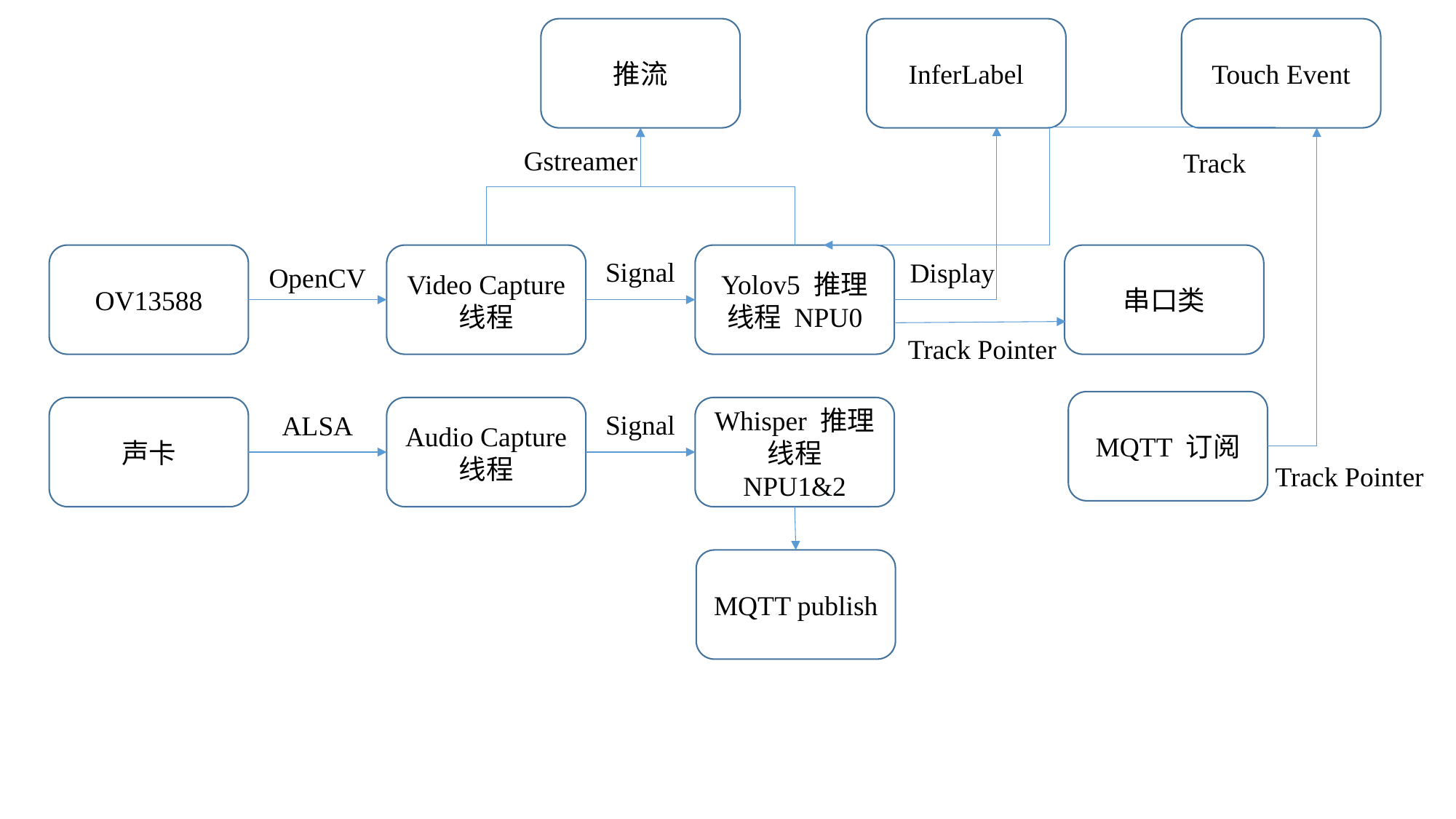

推流
InferLabel
Touch Event
Gstreamer
Track
OV13588
Video Capture 线程
Yolov5 推理线程 NPU0
串口类
Signal
Display
OpenCV
Track Pointer
MQTT 订阅
声卡
Audio Capture 线程
Whisper 推理线程 NPU1&2
Signal
ALSA
MQTT publish
Track Pointer